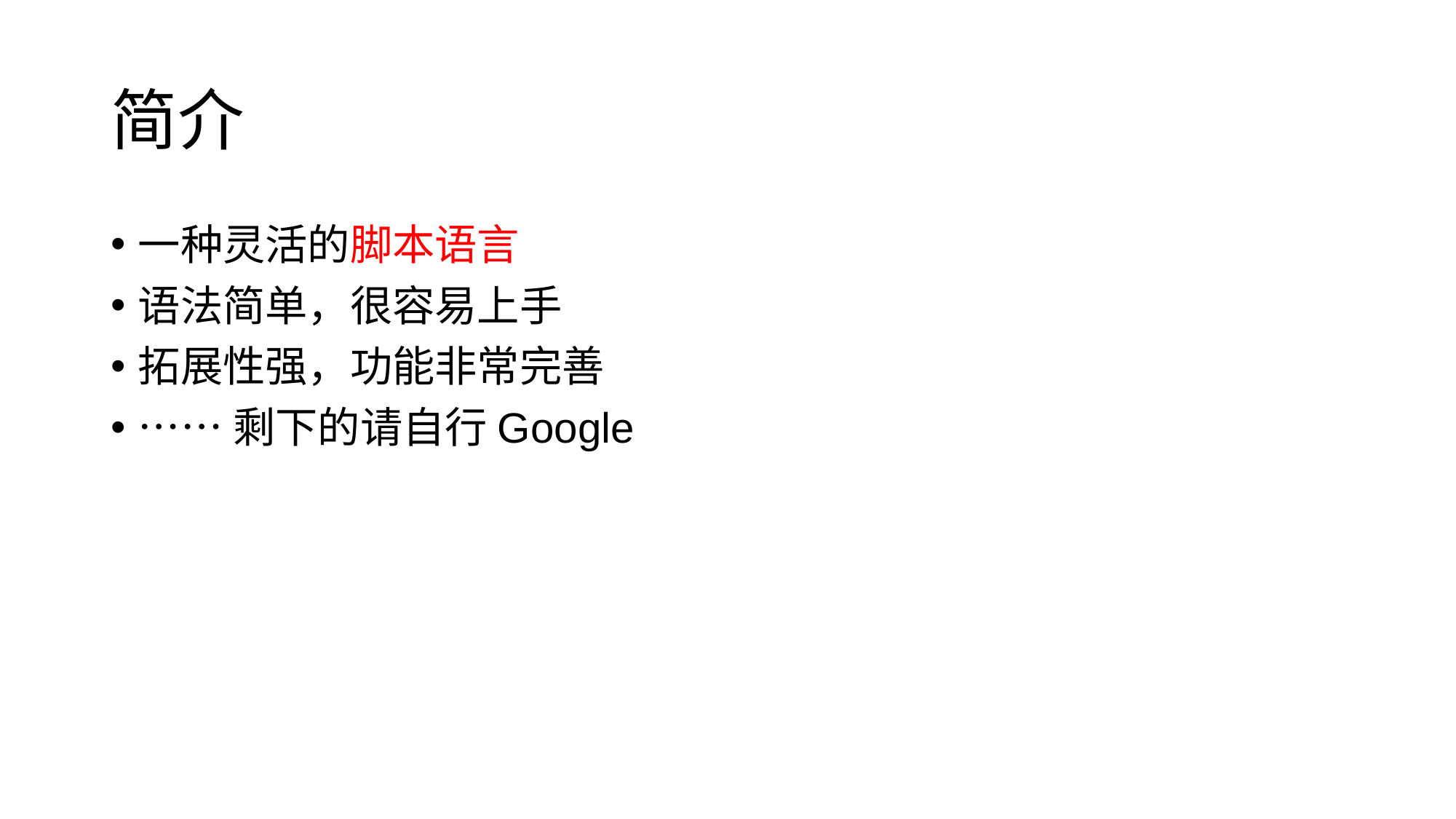

# 简介
一种灵活的脚本语言
语法简单，很容易上手
拓展性强，功能非常完善
……剩下的请自行Google